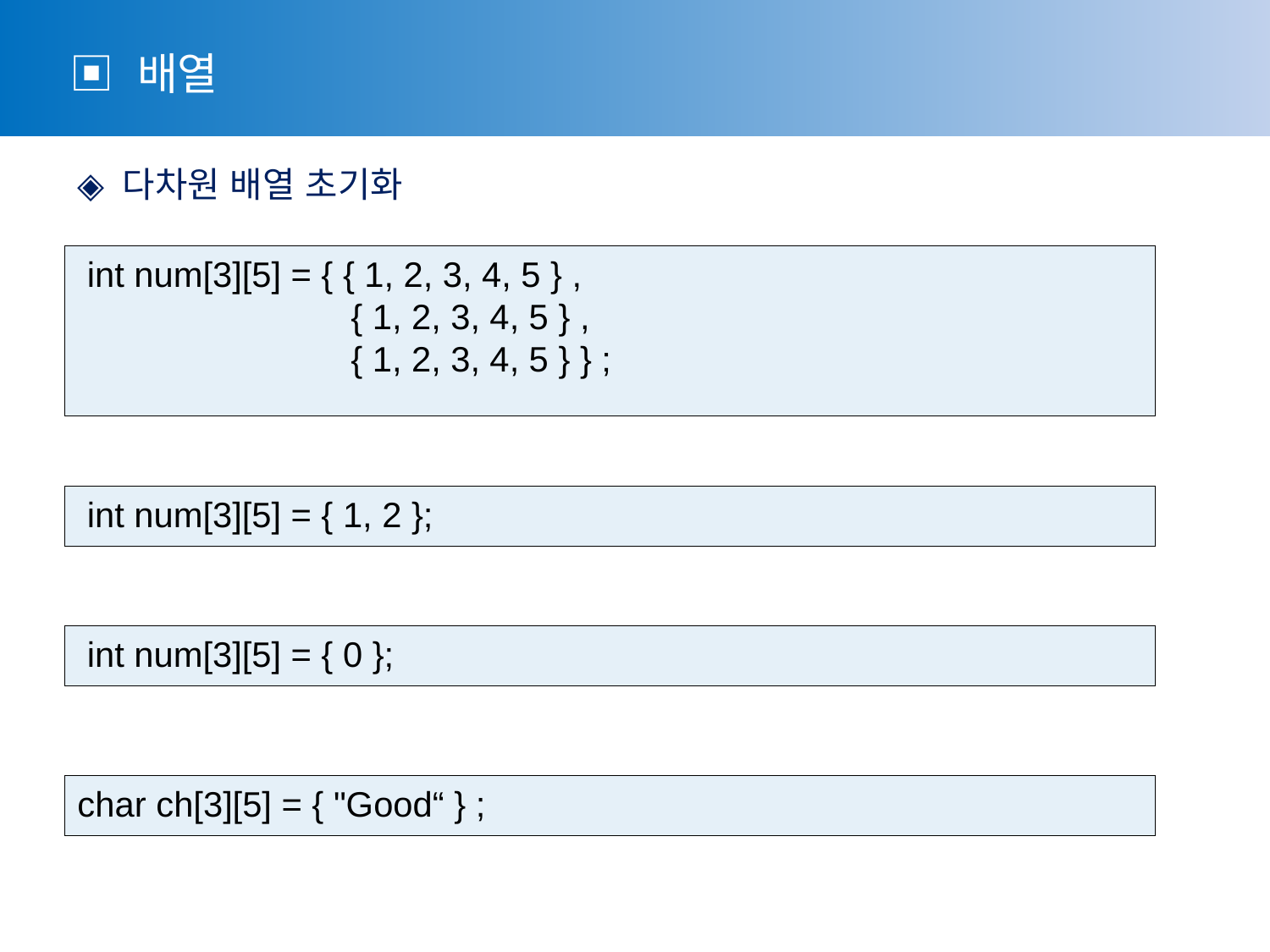

▣ 배열
 ◈ 다차원 배열 초기화
 int num[3][5] = { { 1, 2, 3, 4, 5 } ,
		  { 1, 2, 3, 4, 5 } ,
		  { 1, 2, 3, 4, 5 } } ;
 int num[3][5] = { 1, 2 };
 int num[3][5] = { 0 };
char ch[3][5] = { "Good“ } ;